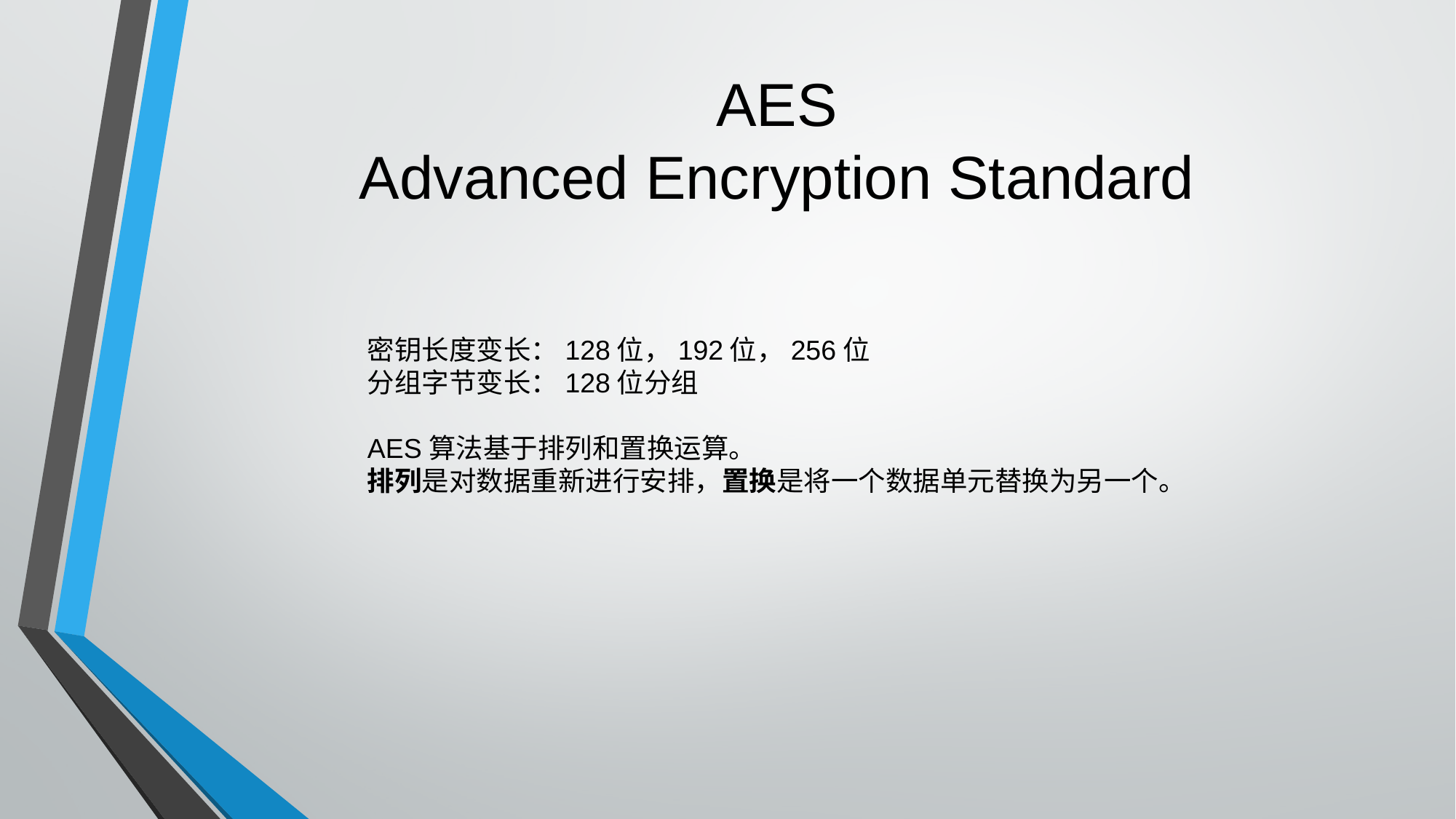

# AES Advanced Encryption Standard
密钥长度变长：128位，192位，256位
分组字节变长：128位分组

AES算法基于排列和置换运算。
排列是对数据重新进行安排，置换是将一个数据单元替换为另一个。